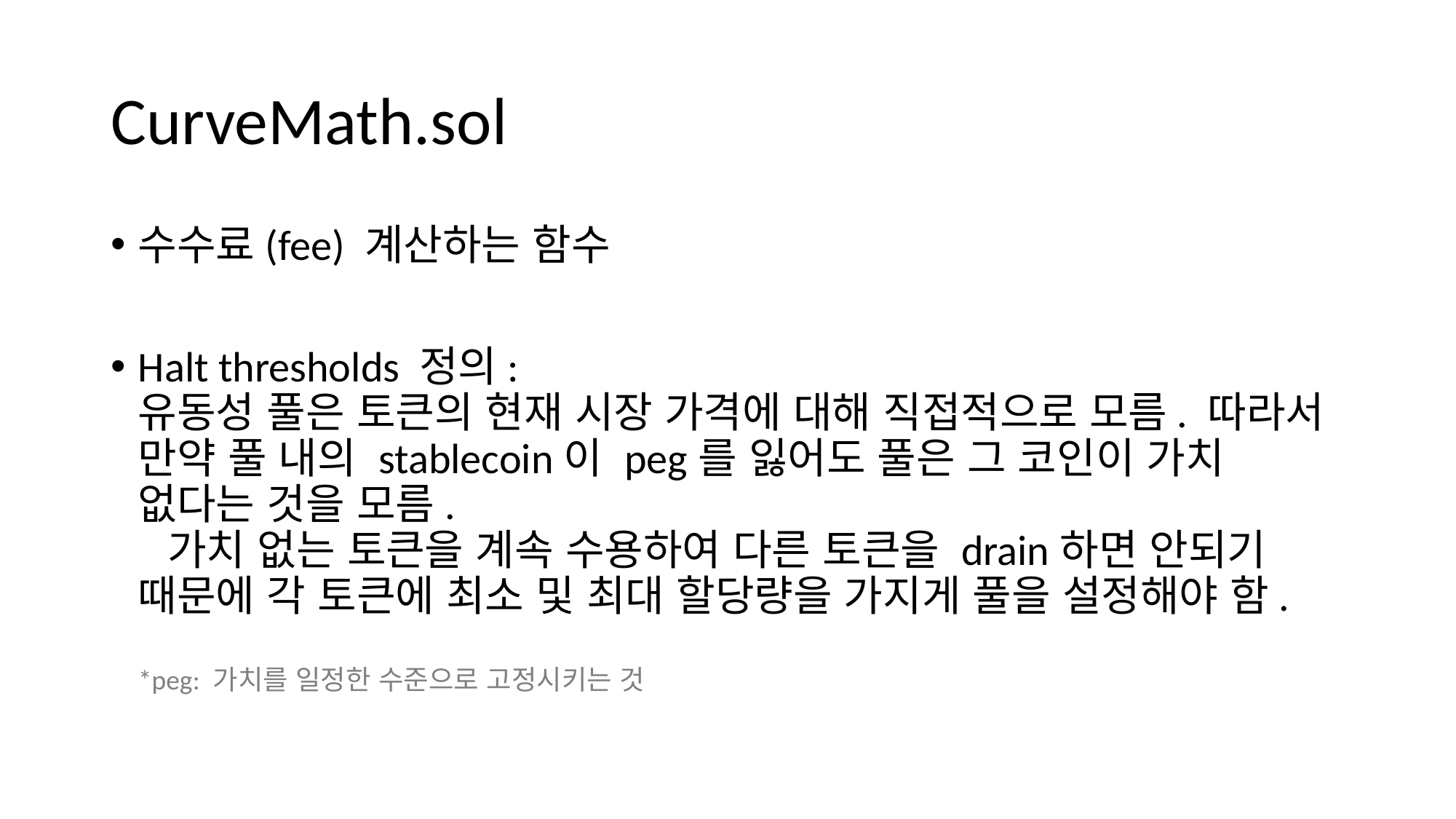

# CurveMath.sol
수수료(fee) 계산하는 함수

Halt thresholds 정의:
유동성 풀은 토큰의 현재 시장 가격에 대해 직접적으로 모름. 따라서 만약 풀 내의 stablecoin이 peg를 잃어도 풀은 그 코인이 가치 없다는 것을 모름.
  가치 없는 토큰을 계속 수용하여 다른 토큰을 drain하면 안되기 때문에 각 토큰에 최소 및 최대 할당량을 가지게 풀을 설정해야 함.
*peg: 가치를 일정한 수준으로 고정시키는 것